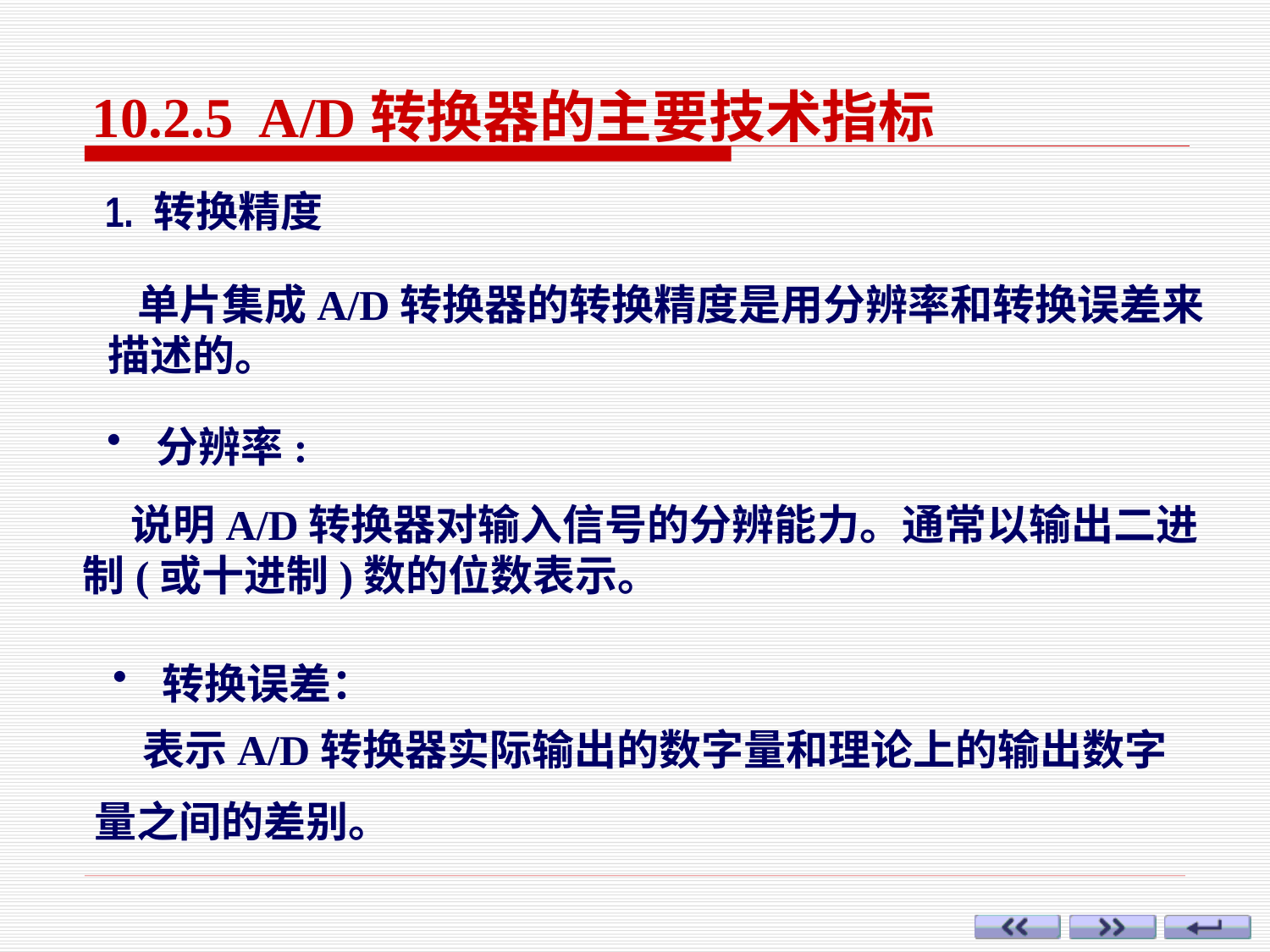

10.2.5  A/D转换器的主要技术指标
1. 转换精度
  单片集成A/D转换器的转换精度是用分辨率和转换误差来描述的。
 分辨率:
    说明A/D转换器对输入信号的分辨能力。通常以输出二进制(或十进制)数的位数表示。
 转换误差：
    表示A/D转换器实际输出的数字量和理论上的输出数字
量之间的差别。